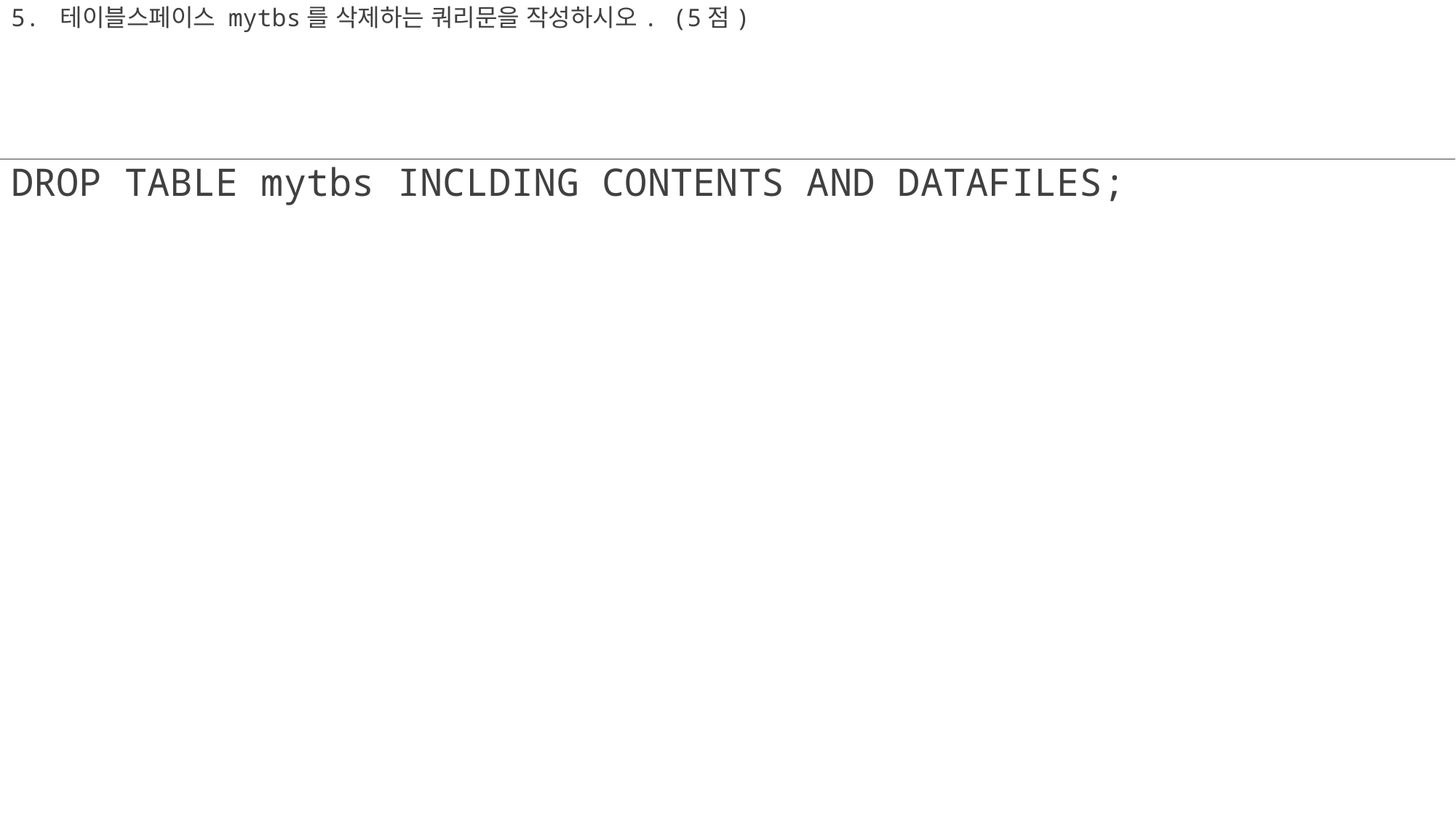

# 5. 테이블스페이스 mytbs를 삭제하는 쿼리문을 작성하시오. (5점)
DROP TABLE mytbs INCLDING CONTENTS AND DATAFILES;